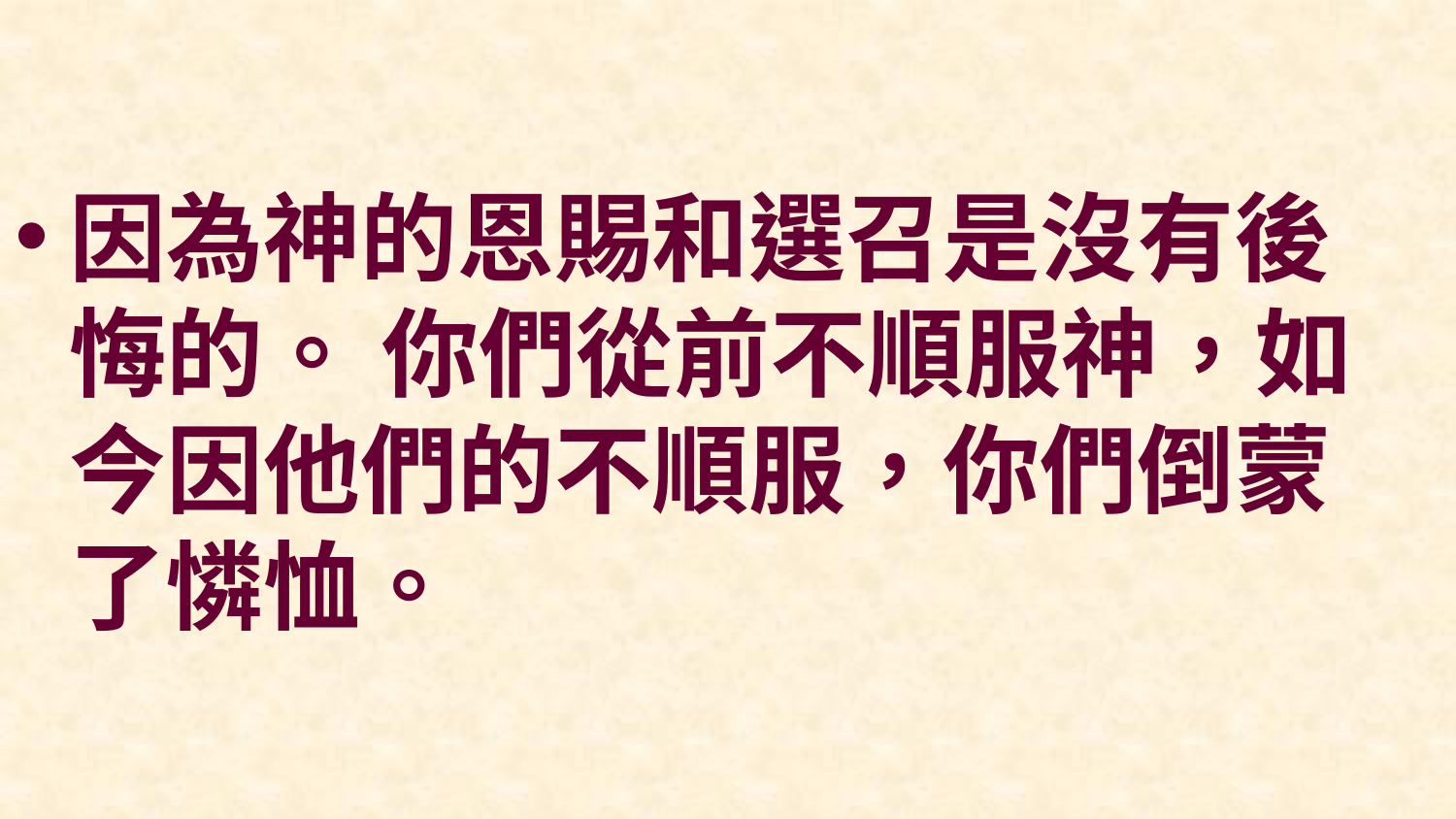

因為神的恩賜和選召是沒有後悔的。 你們從前不順服神，如今因他們的不順服，你們倒蒙了憐恤。